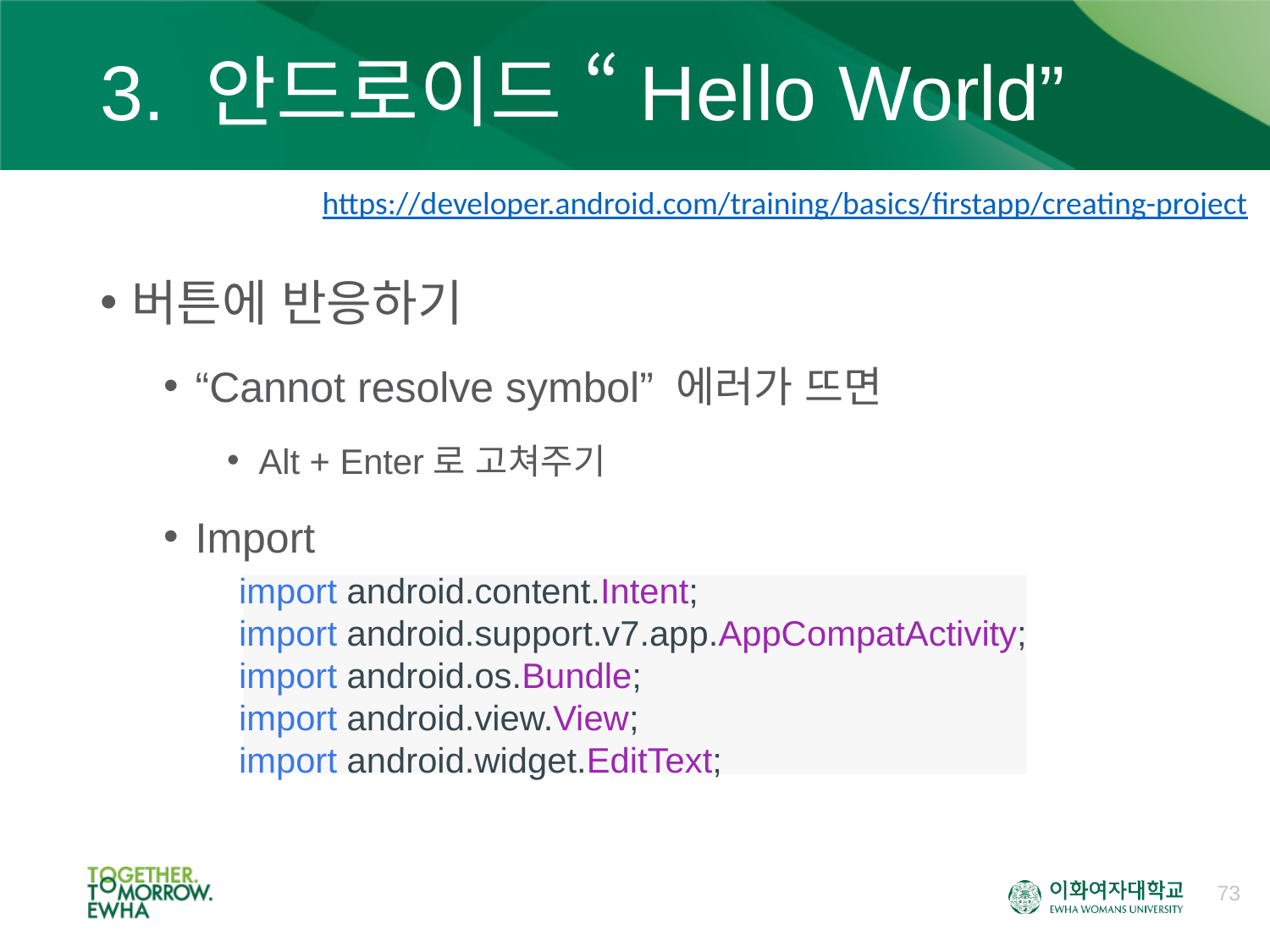

# 3. 안드로이드 “Hello World”
https://developer.android.com/training/basics/firstapp/creating-project
버튼에 반응하기
“Cannot resolve symbol” 에러가 뜨면
Alt + Enter로 고쳐주기
Import

import android.content.Intent;
import android.support.v7.app.AppCompatActivity;
import android.os.Bundle;
import android.view.View;
import android.widget.EditText;
73